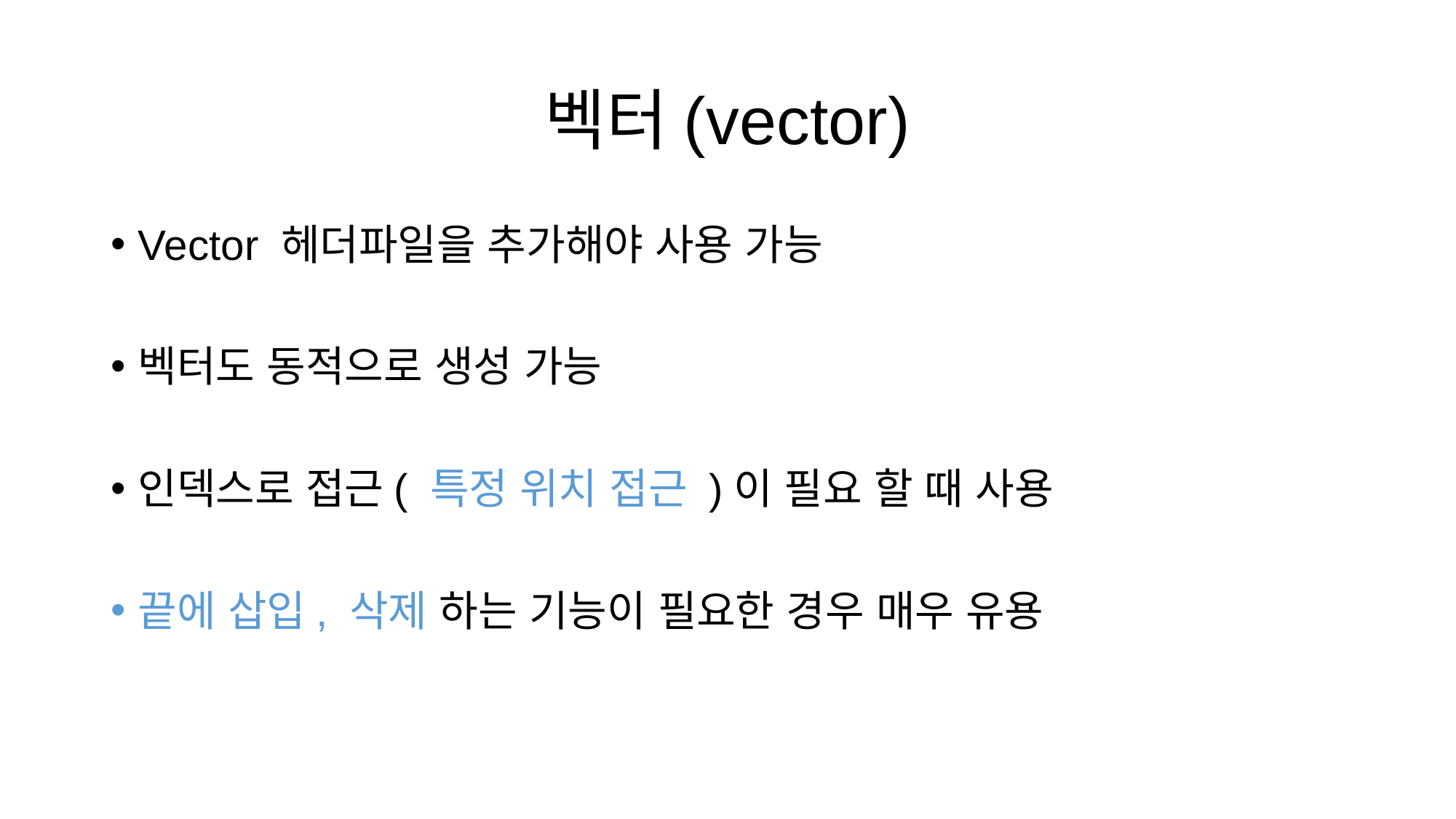

# 벡터(vector)
Vector 헤더파일을 추가해야 사용 가능

벡터도 동적으로 생성 가능

인덱스로 접근( 특정 위치 접근 )이 필요 할 때 사용

끝에 삽입, 삭제 하는 기능이 필요한 경우 매우 유용